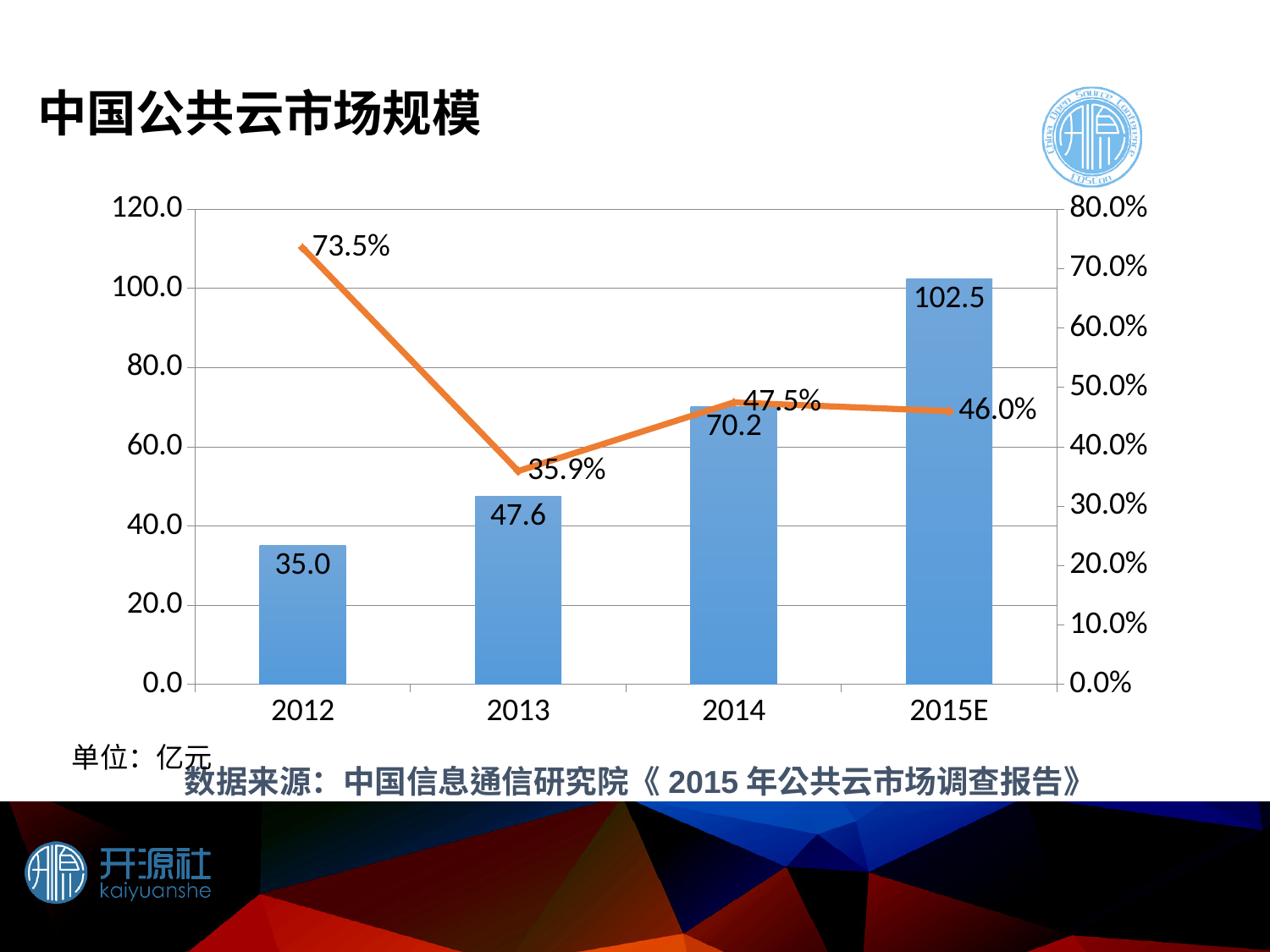

中国公共云市场规模

### Chart

| Category |  |  |
|---|---|---|
| 2012 | 35.02 | 0.7350000000000027 |
| 2013 | 47.60000000000001 | 0.3592233009708755 |
| 2014 | 70.2 | 0.4747899159663873 |
| 2015E | 102.5 | 0.4601139601139614 |
单位：亿元
数据来源：中国信息通信研究院《2015年公共云市场调查报告》